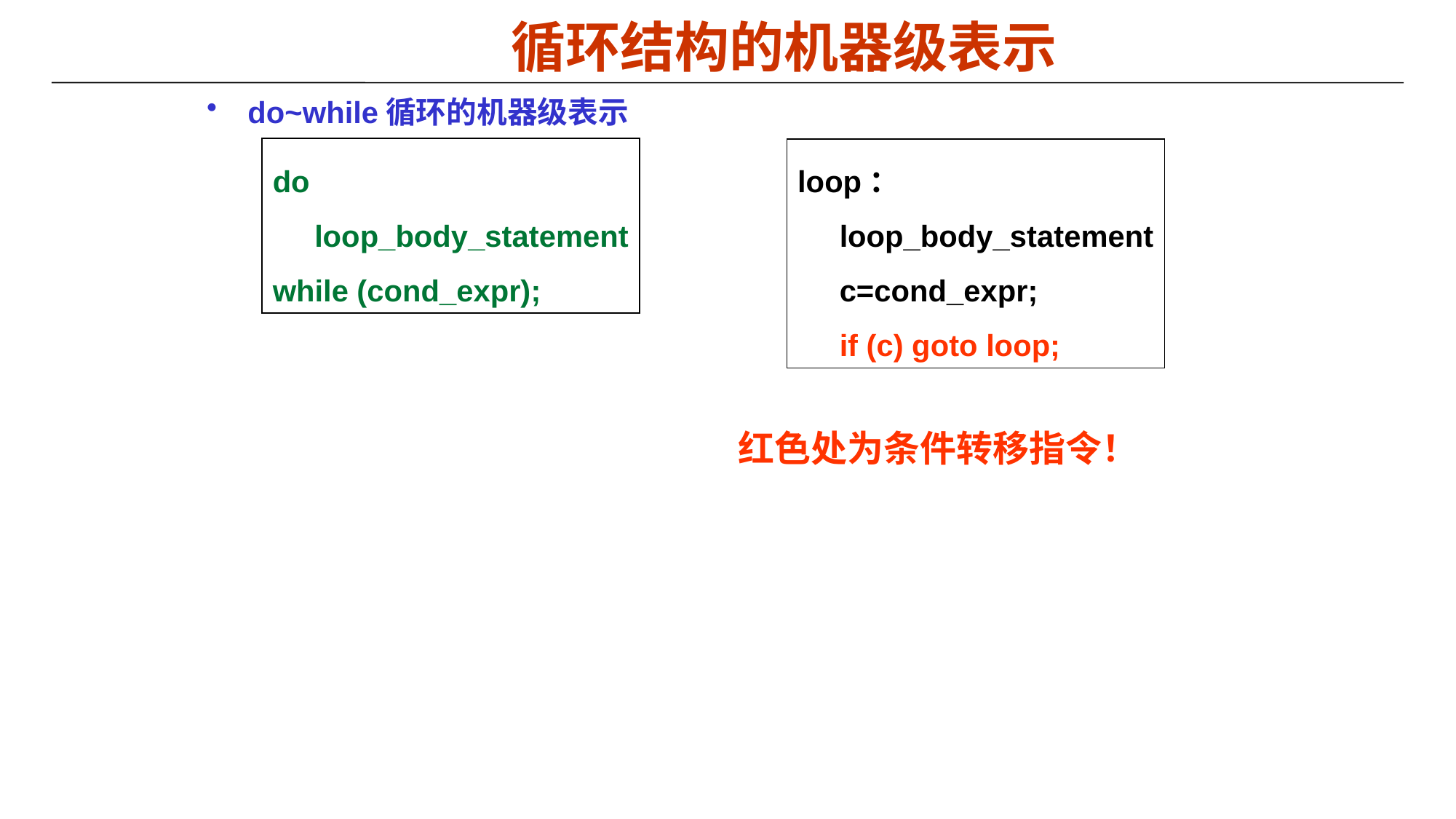

# 循环结构的机器级表示
do~while循环的机器级表示
do
     loop_body_statement
while (cond_expr);
loop：
     loop_body_statement
     c=cond_expr;
     if (c) goto loop;
红色处为条件转移指令！